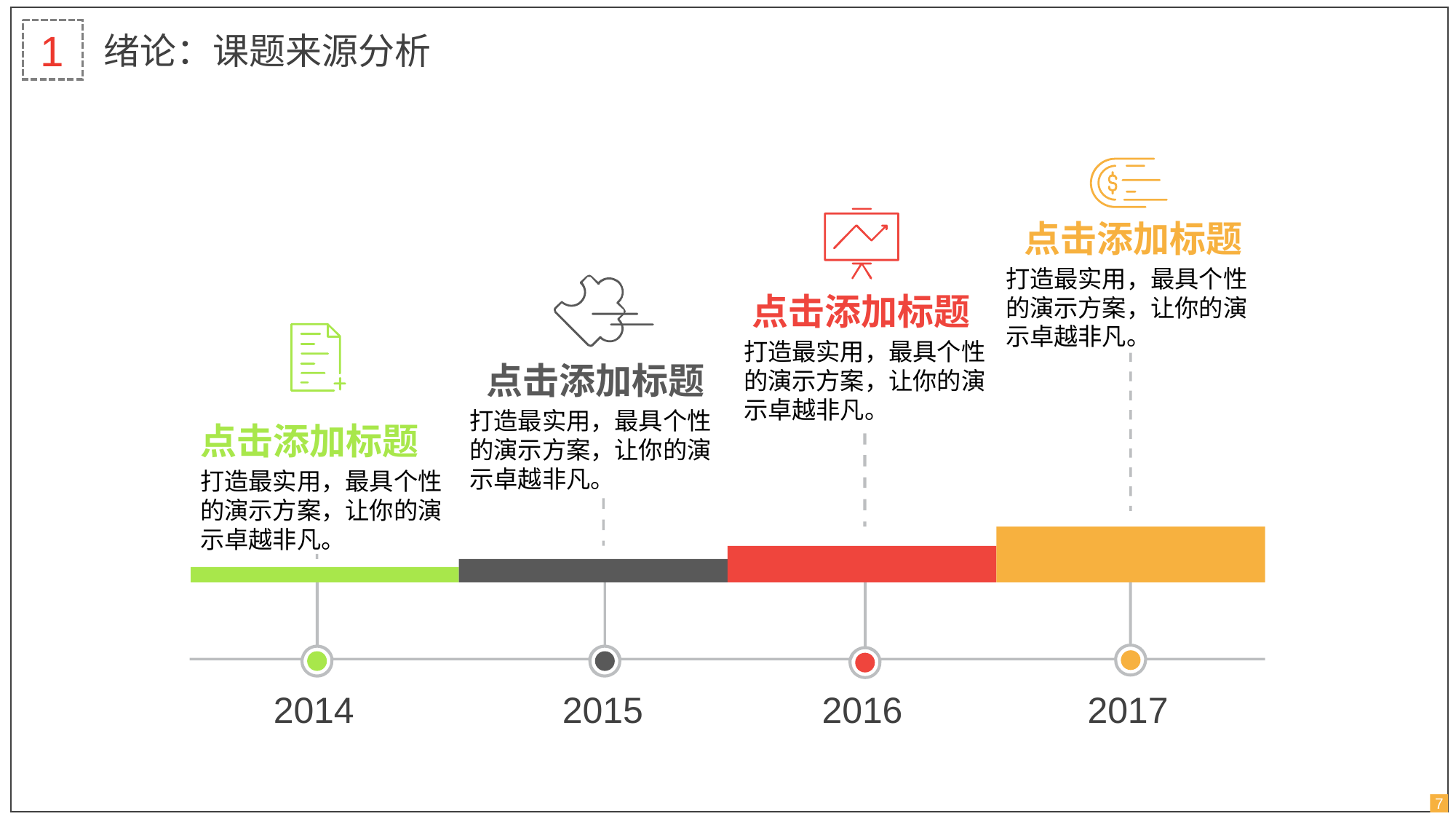

1
绪论：课题来源分析

点击添加标题
打造最实用，最具个性的演示方案，让你的演示卓越非凡。

点击添加标题

打造最实用，最具个性的演示方案，让你的演示卓越非凡。
点击添加标题

打造最实用，最具个性的演示方案，让你的演示卓越非凡。
点击添加标题

打造最实用，最具个性的演示方案，让你的演示卓越非凡。

2014
2015
2016
2017
7